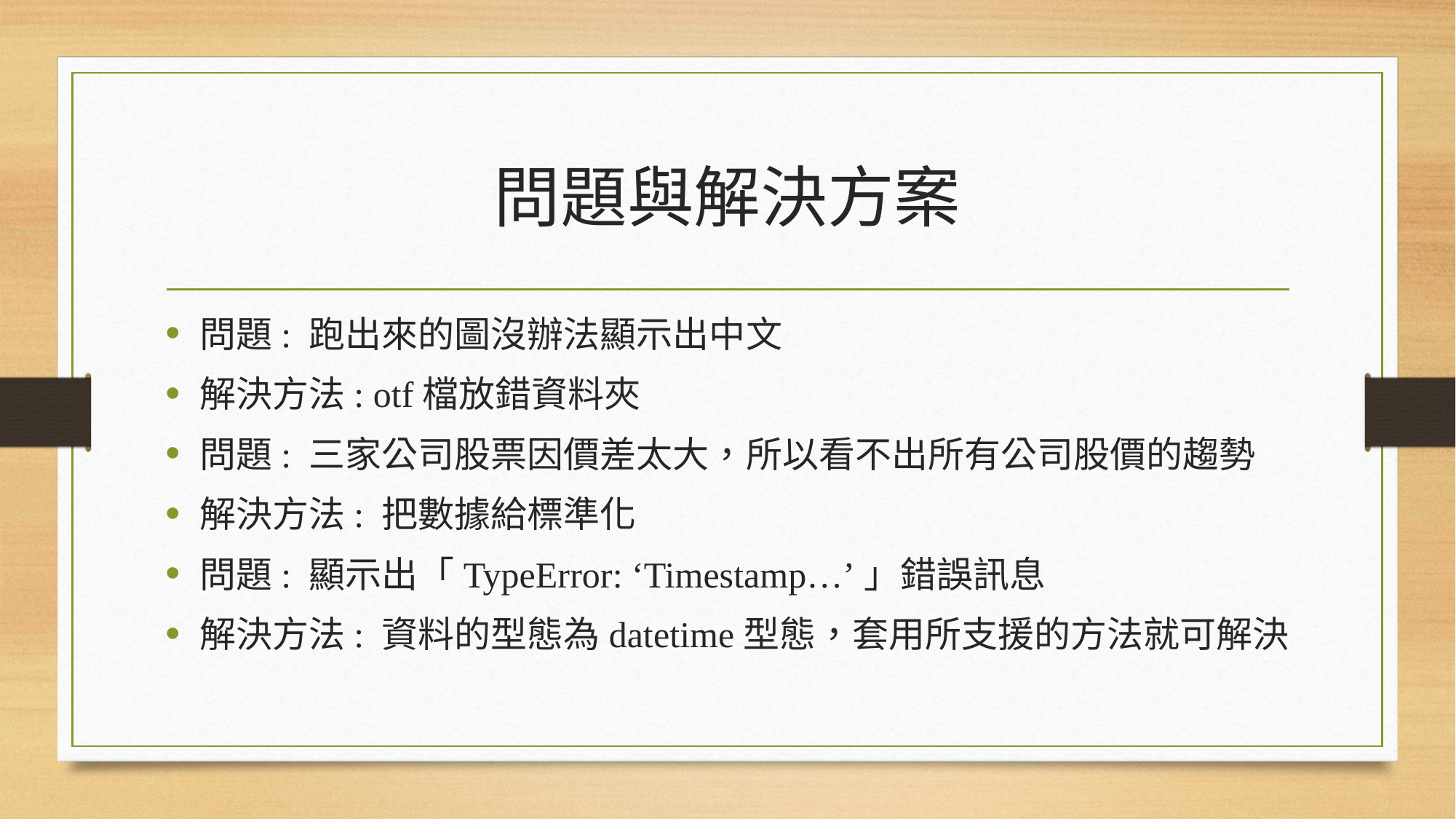

# 問題與解決方案
問題: 跑出來的圖沒辦法顯示出中文
解決方法: otf檔放錯資料夾
問題: 三家公司股票因價差太大，所以看不出所有公司股價的趨勢
解決方法: 把數據給標準化
問題: 顯示出「TypeError: ‘Timestamp…’」錯誤訊息
解決方法: 資料的型態為datetime型態，套用所支援的方法就可解決